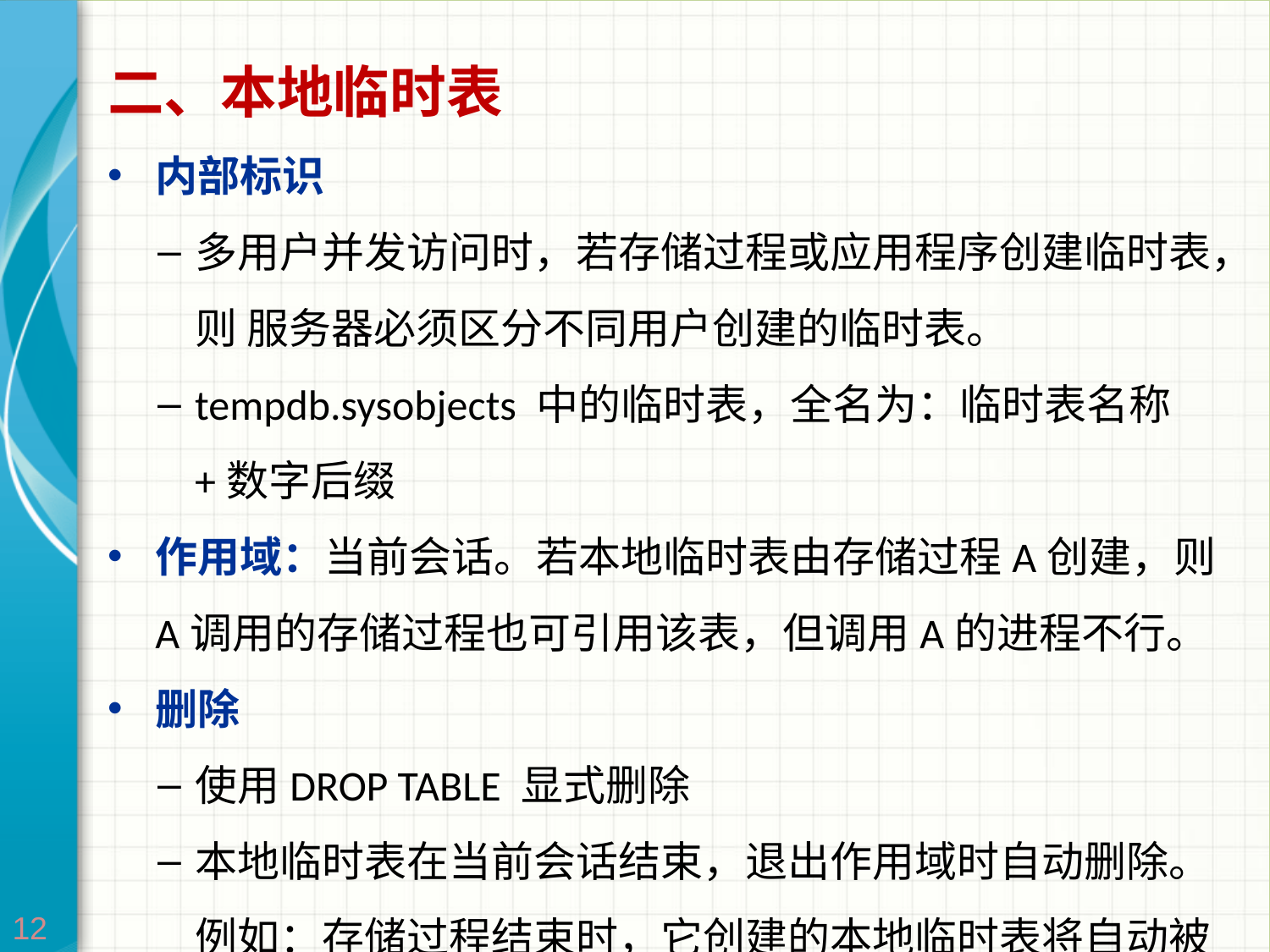

二、本地临时表
内部标识
多用户并发访问时，若存储过程或应用程序创建临时表，则 服务器必须区分不同用户创建的临时表。
tempdb.sysobjects 中的临时表，全名为：临时表名称+数字后缀
作用域：当前会话。若本地临时表由存储过程A创建，则A调用的存储过程也可引用该表，但调用A的进程不行。
删除
使用DROP TABLE 显式删除
本地临时表在当前会话结束，退出作用域时自动删除。例如：存储过程结束时，它创建的本地临时表将自动被删除
外键约束：临时表既不能做参照关系，也不能做被参照关系
12